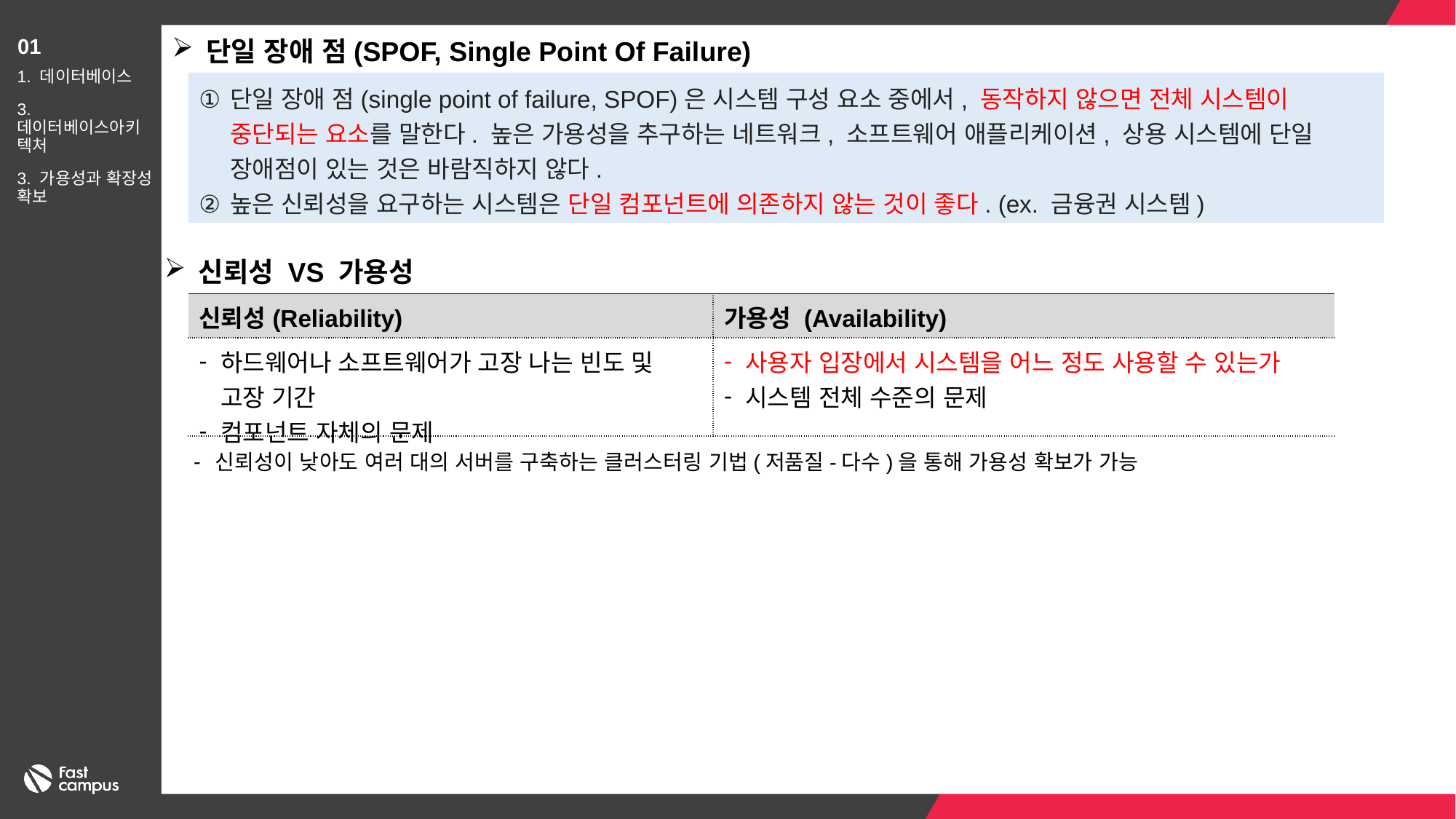

단일 장애 점(SPOF, Single Point Of Failure)
01
1. 데이터베이스
3. 데이터베이스아키텍처
3. 가용성과 확장성 확보
단일 장애 점(single point of failure, SPOF)은 시스템 구성 요소 중에서, 동작하지 않으면 전체 시스템이 중단되는 요소를 말한다. 높은 가용성을 추구하는 네트워크, 소프트웨어 애플리케이션, 상용 시스템에 단일 장애점이 있는 것은 바람직하지 않다.
높은 신뢰성을 요구하는 시스템은 단일 컴포넌트에 의존하지 않는 것이 좋다. (ex. 금융권 시스템)
신뢰성 VS 가용성
| 신뢰성(Reliability) | 가용성 (Availability) |
| --- | --- |
| 하드웨어나 소프트웨어가 고장 나는 빈도 및 고장 기간 컴포넌트 자체의 문제 | 사용자 입장에서 시스템을 어느 정도 사용할 수 있는가 시스템 전체 수준의 문제 |
신뢰성이 낮아도 여러 대의 서버를 구축하는 클러스터링 기법(저품질-다수)을 통해 가용성 확보가 가능